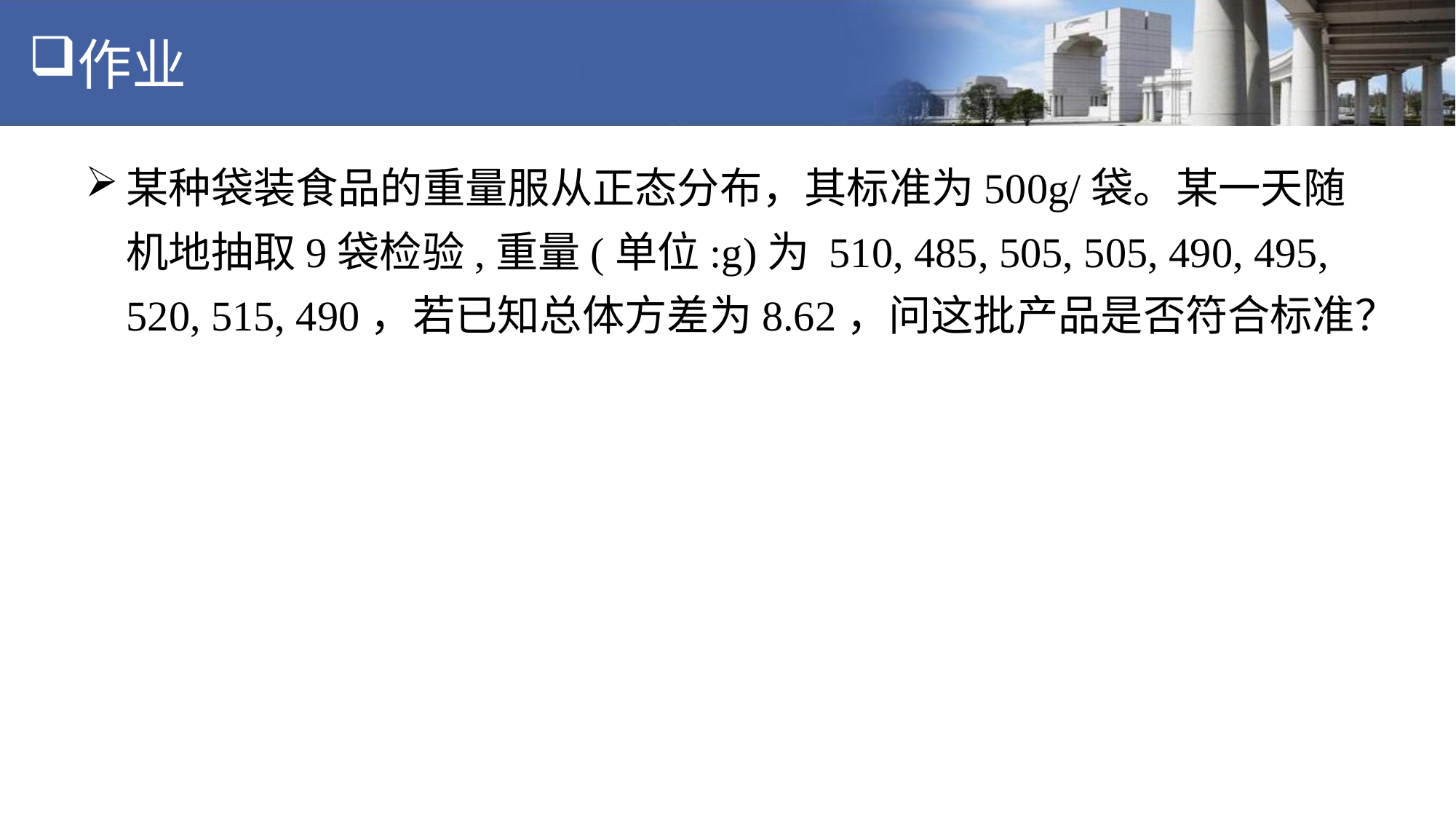

# 作业
某种袋装食品的重量服从正态分布，其标准为500g/袋。某一天随机地抽取9袋检验,重量(单位:g)为 510, 485, 505, 505, 490, 495, 520, 515, 490，若已知总体方差为8.62，问这批产品是否符合标准？